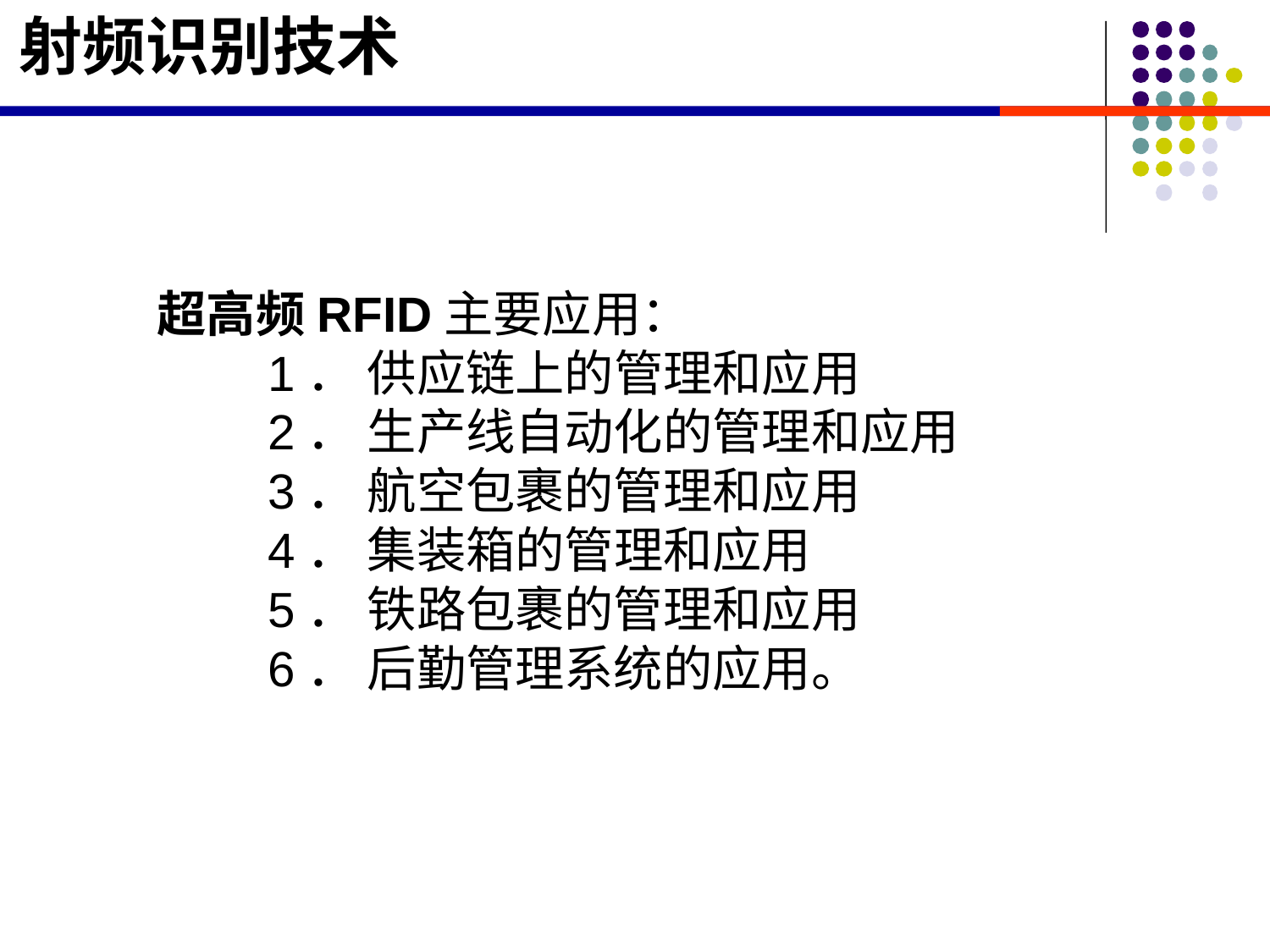

射频识别技术
超高频RFID主要应用：
　　1． 供应链上的管理和应用
　　2． 生产线自动化的管理和应用
　　3． 航空包裹的管理和应用
　　4． 集装箱的管理和应用
　　5． 铁路包裹的管理和应用
　　6． 后勤管理系统的应用。